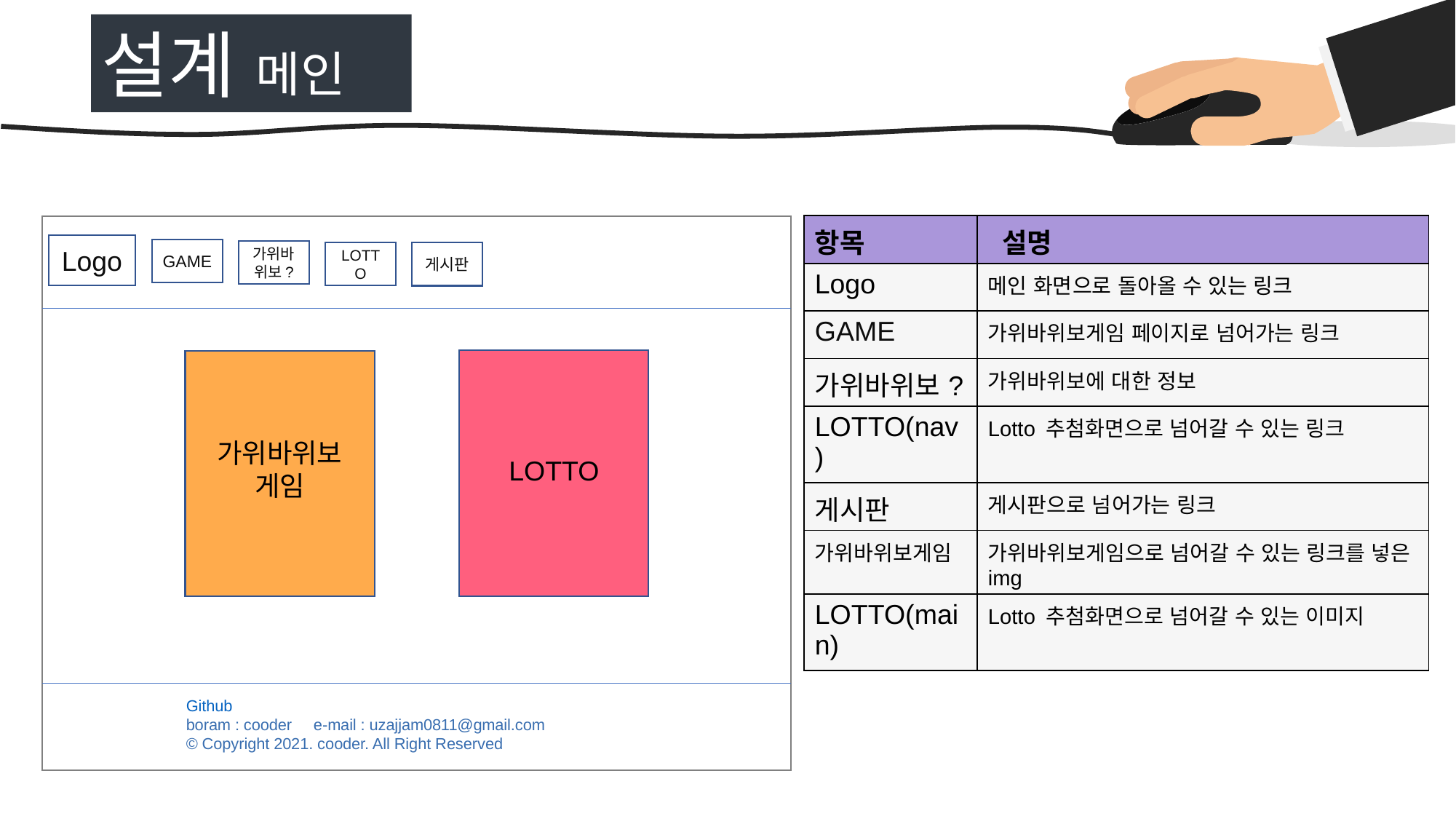

설계 메인

| 항목 | 설명 |
| --- | --- |
| Logo | 메인 화면으로 돌아올 수 있는 링크 |
| GAME | 가위바위보게임 페이지로 넘어가는 링크 |
| 가위바위보? | 가위바위보에 대한 정보 |
| LOTTO(nav) | Lotto 추첨화면으로 넘어갈 수 있는 링크 |
| 게시판 | 게시판으로 넘어가는 링크 |
| 가위바위보게임 | 가위바위보게임으로 넘어갈 수 있는 링크를 넣은 img |
| LOTTO(main) | Lotto 추첨화면으로 넘어갈 수 있는 이미지 |

Github
boram : cooder     e-mail : uzajjam0811@gmail.com
© Copyright 2021. cooder. All Right Reserved

Logo
GAME
가위바위보?
LOTTO
게시판

가위바위보 게임
LOTTO